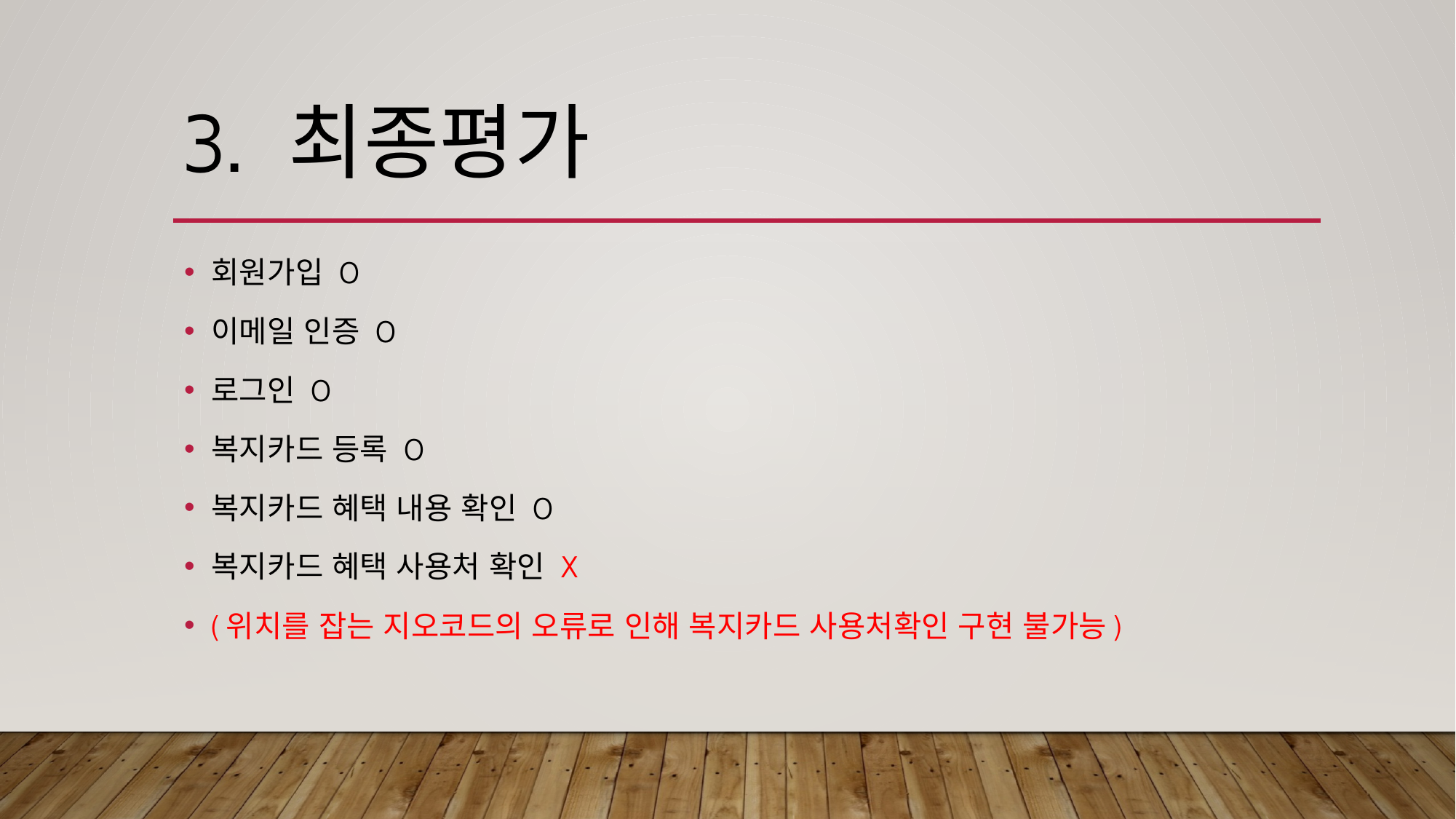

# 3. 최종평가
회원가입 O
이메일 인증 O
로그인 O
복지카드 등록 O
복지카드 혜택 내용 확인 O
복지카드 혜택 사용처 확인 X
(위치를 잡는 지오코드의 오류로 인해 복지카드 사용처확인 구현 불가능)